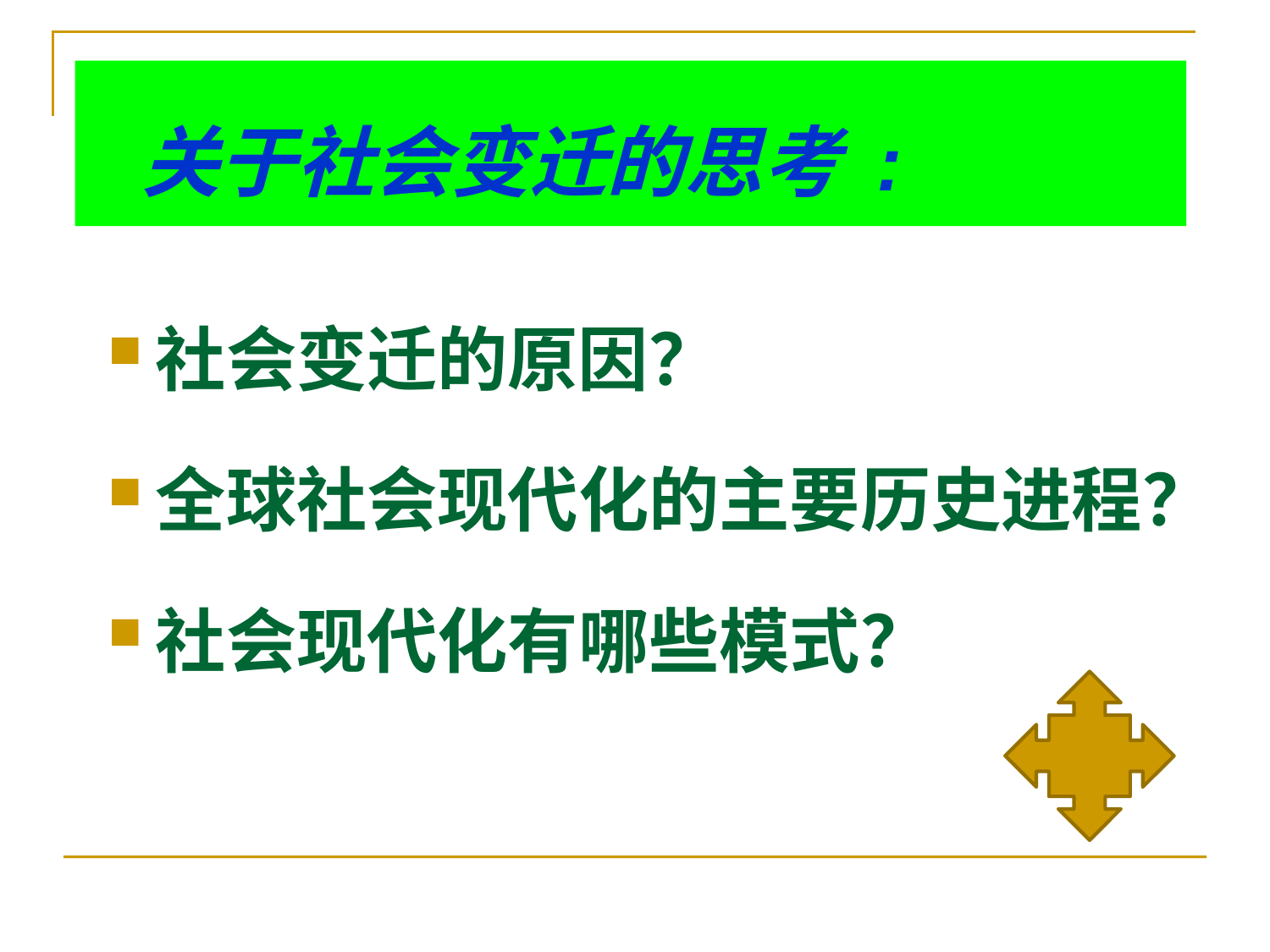

# 关于社会变迁的思考 :
社会变迁的原因？
全球社会现代化的主要历史进程？
社会现代化有哪些模式？

65